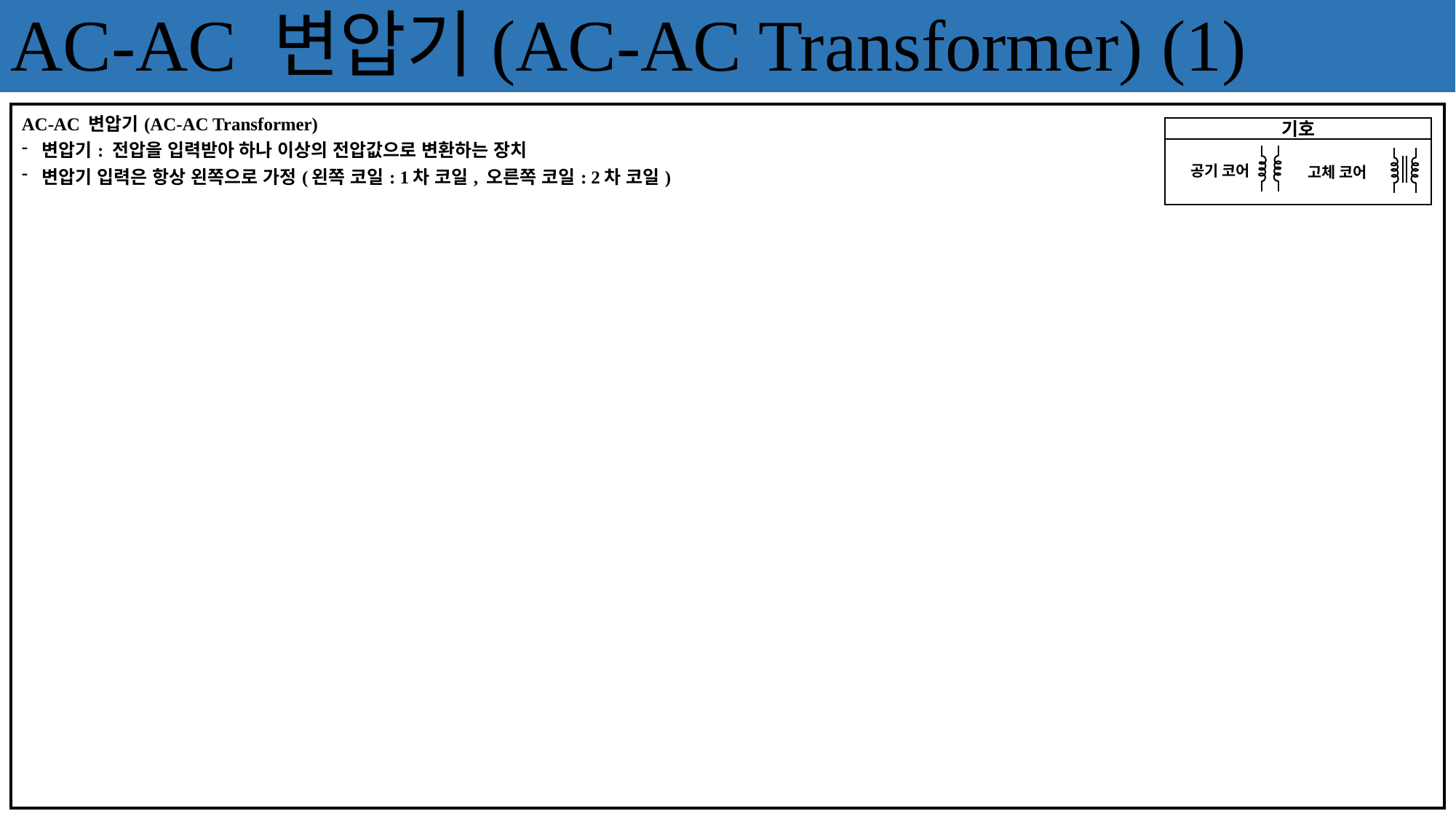

기호

AC-AC 변압기(AC-AC Transformer) (1)
| AC-AC 변압기(AC-AC Transformer) 변압기: 전압을 입력받아 하나 이상의 전압값으로 변환하는 장치 변압기 입력은 항상 왼쪽으로 가정(왼쪽 코일: 1차 코일, 오른쪽 코일: 2차 코일) |
| --- |
기호

공기 코어
고체 코어